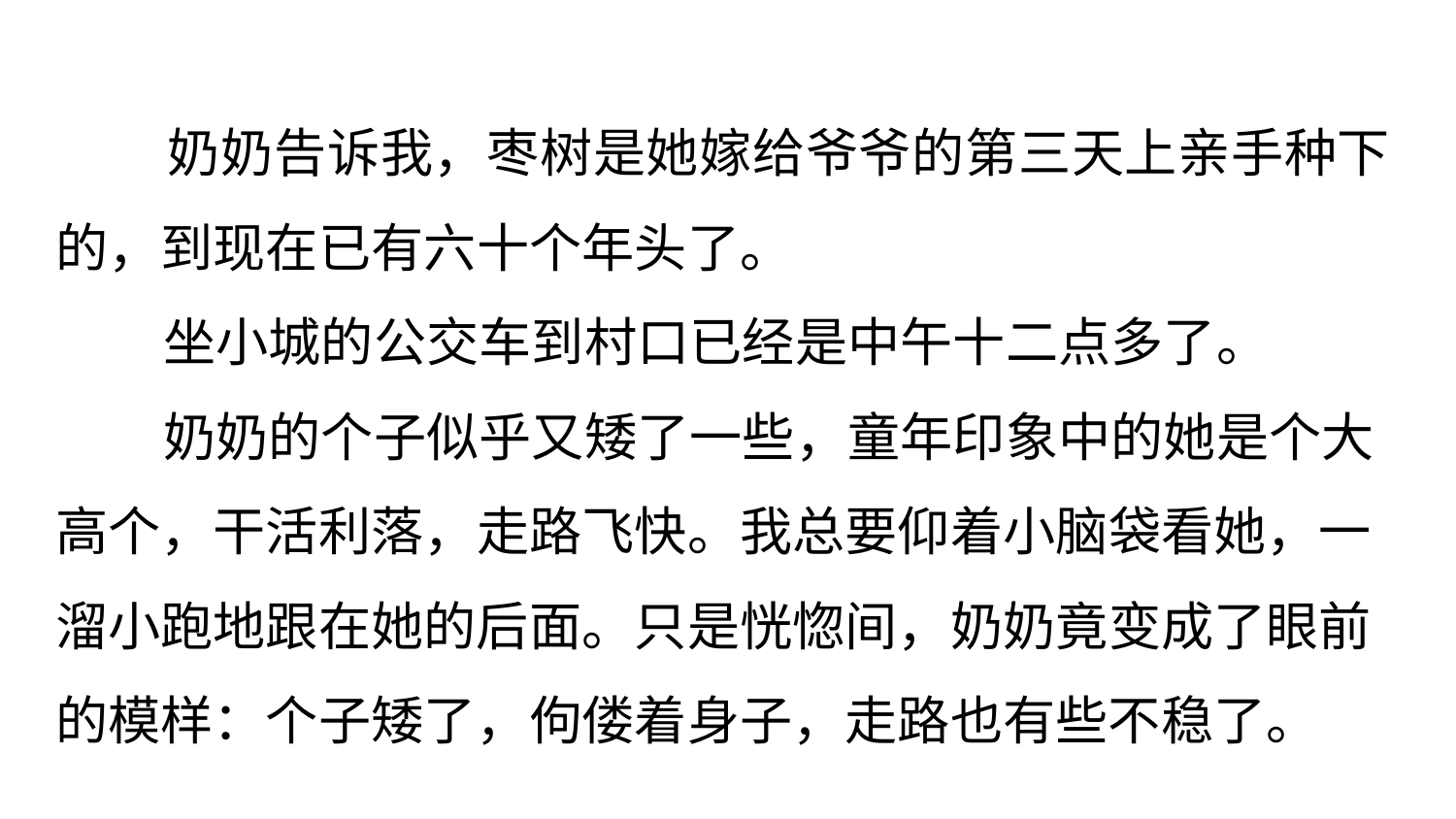

奶奶告诉我，枣树是她嫁给爷爷的第三天上亲手种下的，到现在已有六十个年头了。
        坐小城的公交车到村口已经是中午十二点多了。
        奶奶的个子似乎又矮了一些，童年印象中的她是个大高个，干活利落，走路飞快。我总要仰着小脑袋看她，一溜小跑地跟在她的后面。只是恍惚间，奶奶竟变成了眼前的模样：个子矮了，佝偻着身子，走路也有些不稳了。